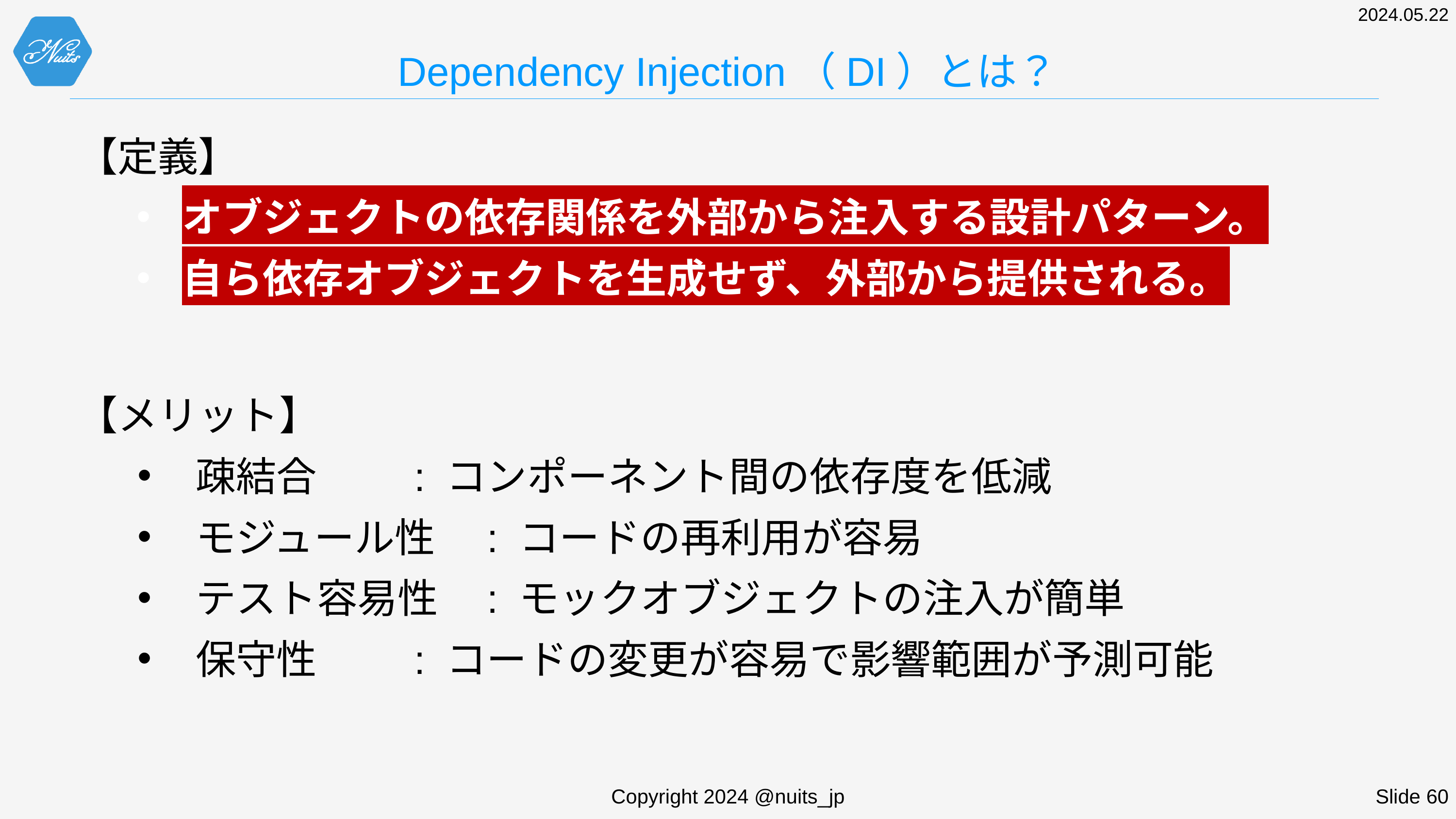

# Dependency Injection（DI）とは？
【定義】
オブジェクトの依存関係を外部から注入する設計パターン。
自ら依存オブジェクトを生成せず、外部から提供される。

【メリット】
疎結合		: コンポーネント間の依存度を低減
モジュール性	: コードの再利用が容易
テスト容易性	: モックオブジェクトの注入が簡単
保守性		: コードの変更が容易で影響範囲が予測可能